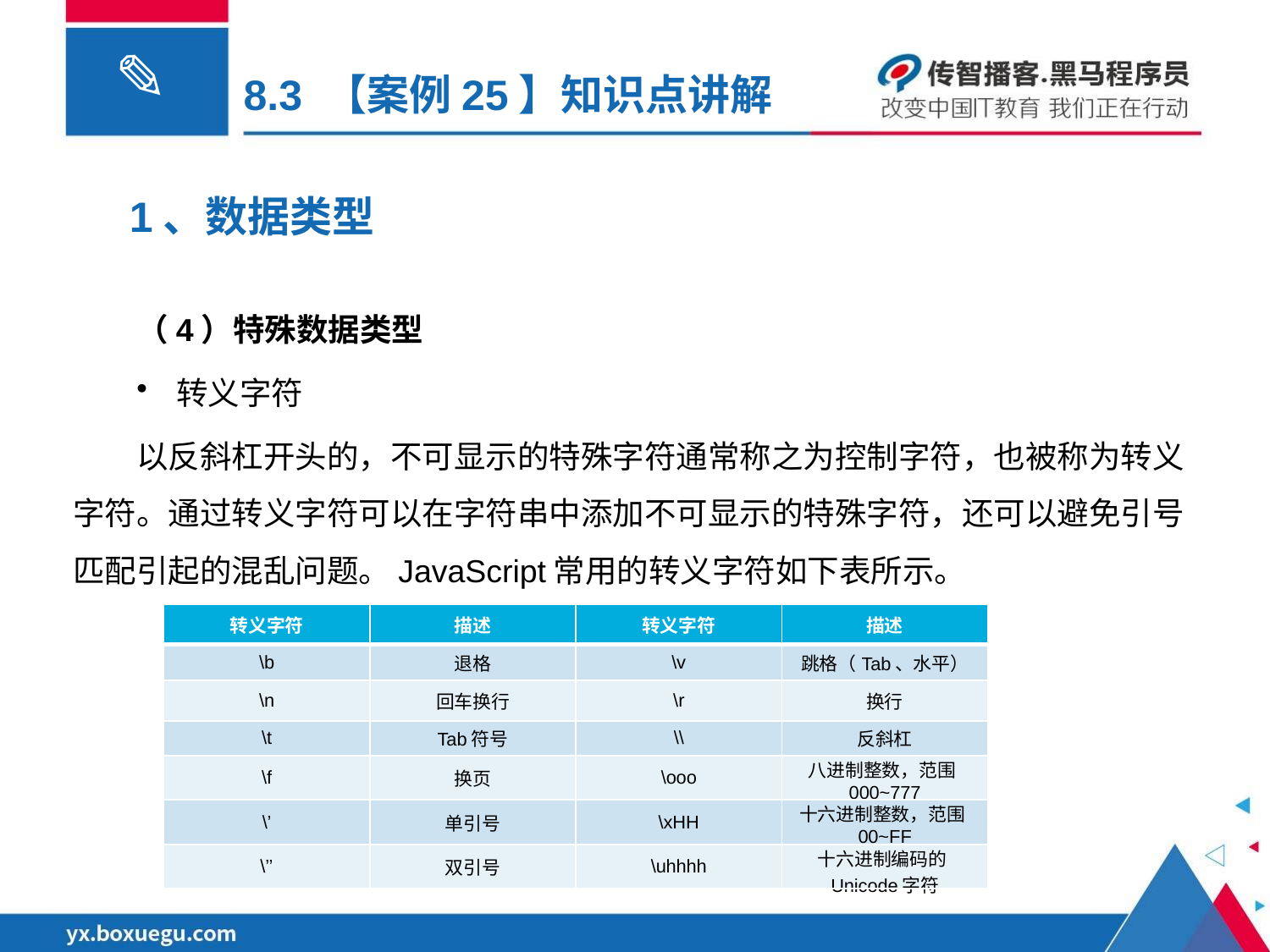

# 8.3 【案例25】知识点讲解
1、数据类型
（4）特殊数据类型
转义字符
以反斜杠开头的，不可显示的特殊字符通常称之为控制字符，也被称为转义字符。通过转义字符可以在字符串中添加不可显示的特殊字符，还可以避免引号匹配引起的混乱问题。JavaScript常用的转义字符如下表所示。
| 转义字符 | 描述 | 转义字符 | 描述 |
| --- | --- | --- | --- |
| \b | 退格 | \v | 跳格（Tab、水平） |
| \n | 回车换行 | \r | 换行 |
| \t | Tab符号 | \\ | 反斜杠 |
| \f | 换页 | \ooo | 八进制整数，范围000~777 |
| \’ | 单引号 | \xHH | 十六进制整数，范围00~FF |
| \’’ | 双引号 | \uhhhh | 十六进制编码的Unicode字符 |